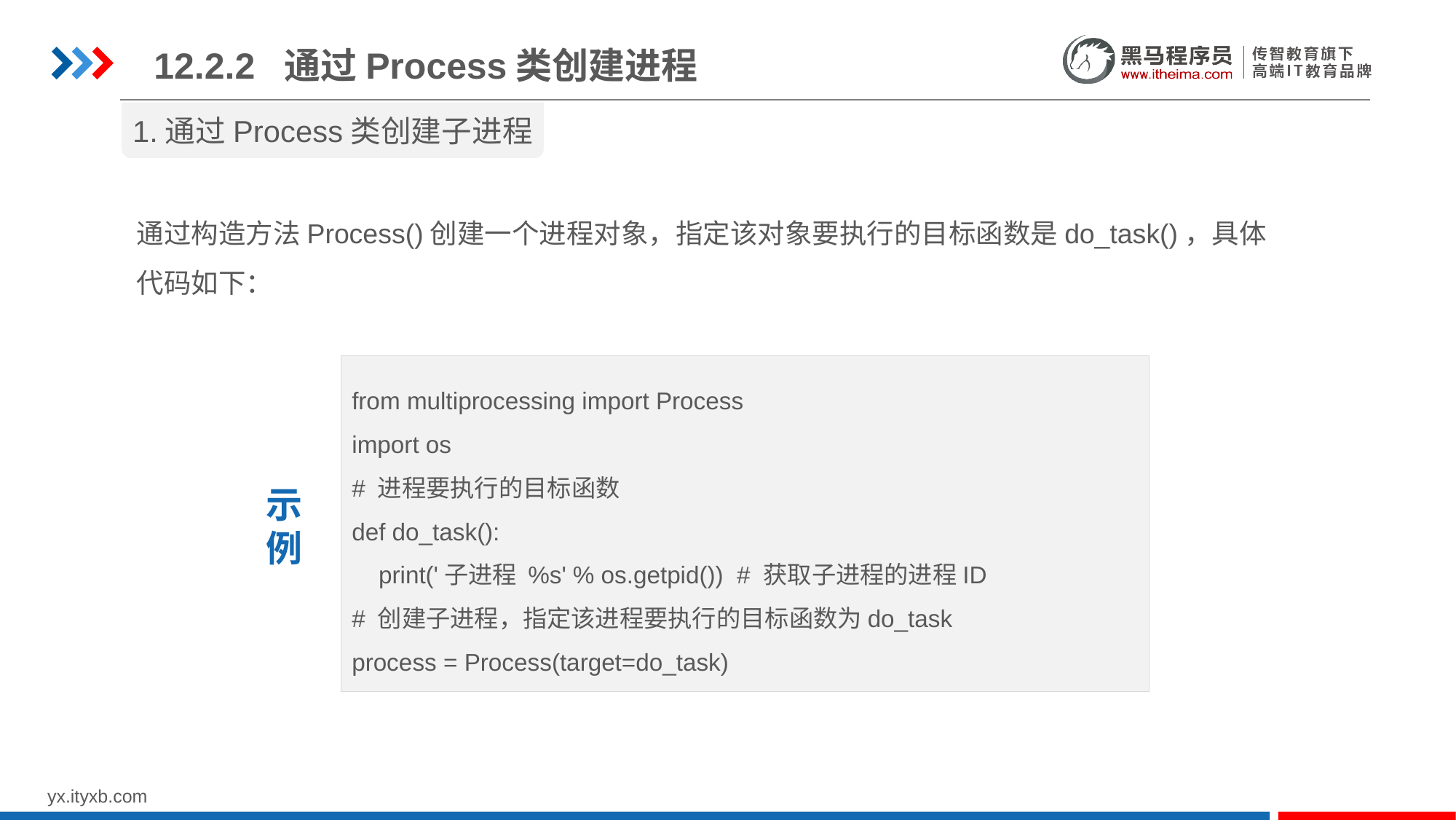

12.2.2  通过Process类创建进程

1.通过Process类创建子进程
通过构造方法Process()创建一个进程对象，指定该对象要执行的目标函数是do_task()，具体代码如下：
from multiprocessing import Process
import os
# 进程要执行的目标函数
def do_task():
    print('子进程 %s' % os.getpid())  # 获取子进程的进程ID
# 创建子进程，指定该进程要执行的目标函数为do_task
process = Process(target=do_task)
示
例